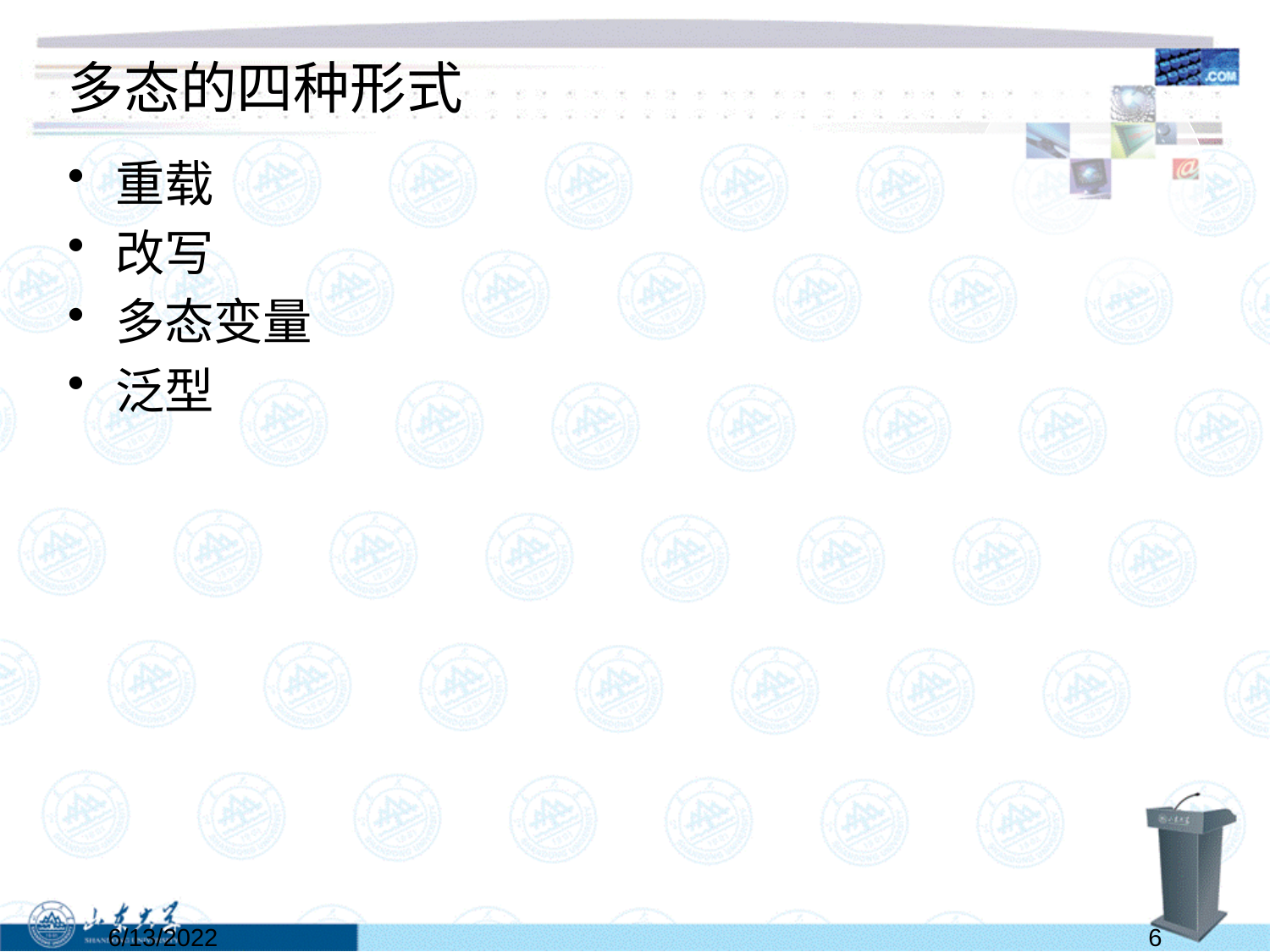

# 多态的四种形式
重载
改写
多态变量
泛型
6/13/2022
6